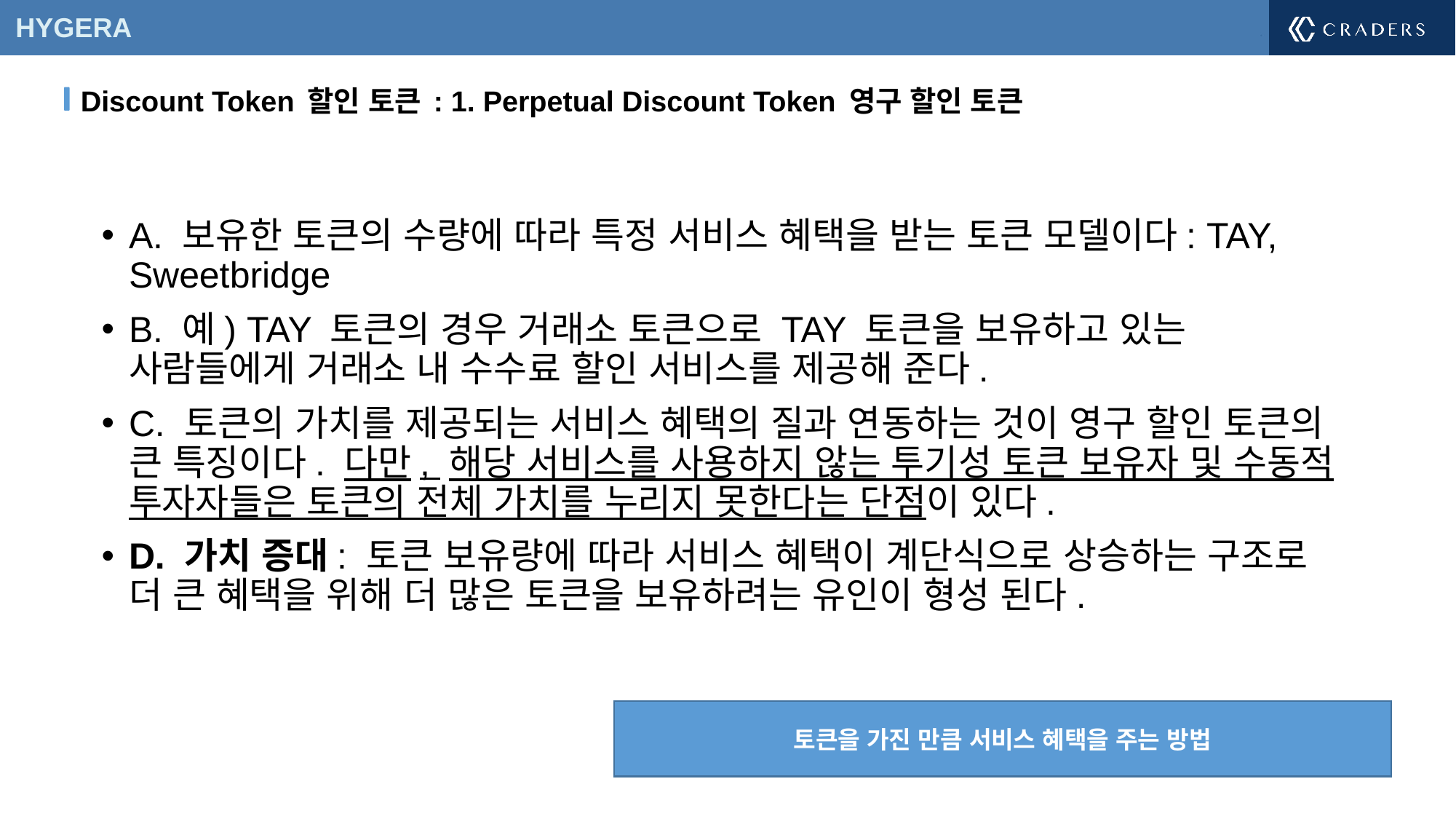

Discount Token 할인 토큰 : 1. Perpetual Discount Token 영구 할인 토큰
A. 보유한 토큰의 수량에 따라 특정 서비스 혜택을 받는 토큰 모델이다: TAY, Sweetbridge
B. 예) TAY 토큰의 경우 거래소 토큰으로 TAY 토큰을 보유하고 있는 사람들에게 거래소 내 수수료 할인 서비스를 제공해 준다.
C. 토큰의 가치를 제공되는 서비스 혜택의 질과 연동하는 것이 영구 할인 토큰의 큰 특징이다. 다만, 해당 서비스를 사용하지 않는 투기성 토큰 보유자 및 수동적 투자자들은 토큰의 전체 가치를 누리지 못한다는 단점이 있다.
D. 가치 증대: 토큰 보유량에 따라 서비스 혜택이 계단식으로 상승하는 구조로 더 큰 혜택을 위해 더 많은 토큰을 보유하려는 유인이 형성 된다.

토큰을 가진 만큼 서비스 혜택을 주는 방법